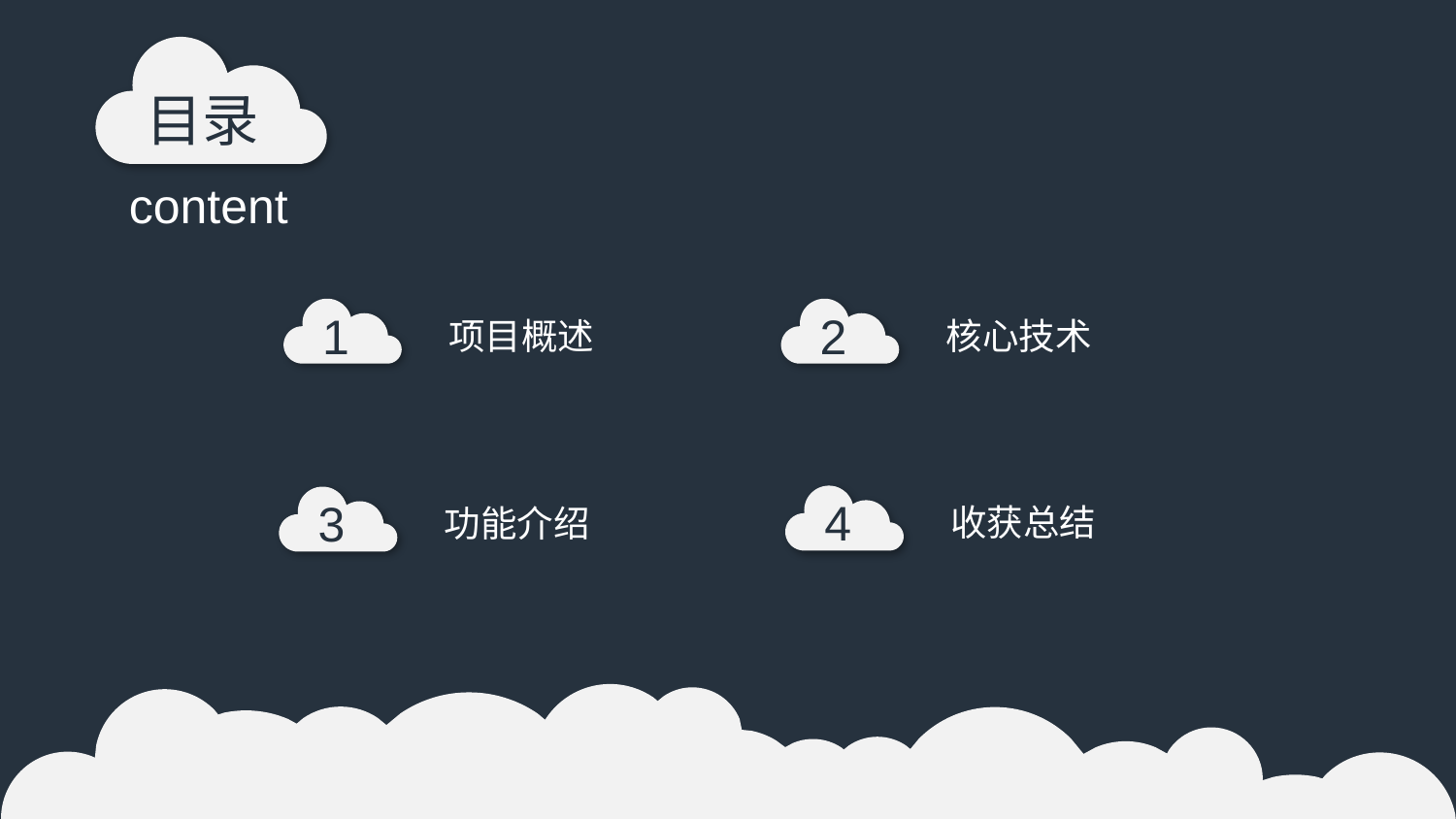

目录
content
1

2

项目概述
核心技术
4

3

收获总结
功能介绍